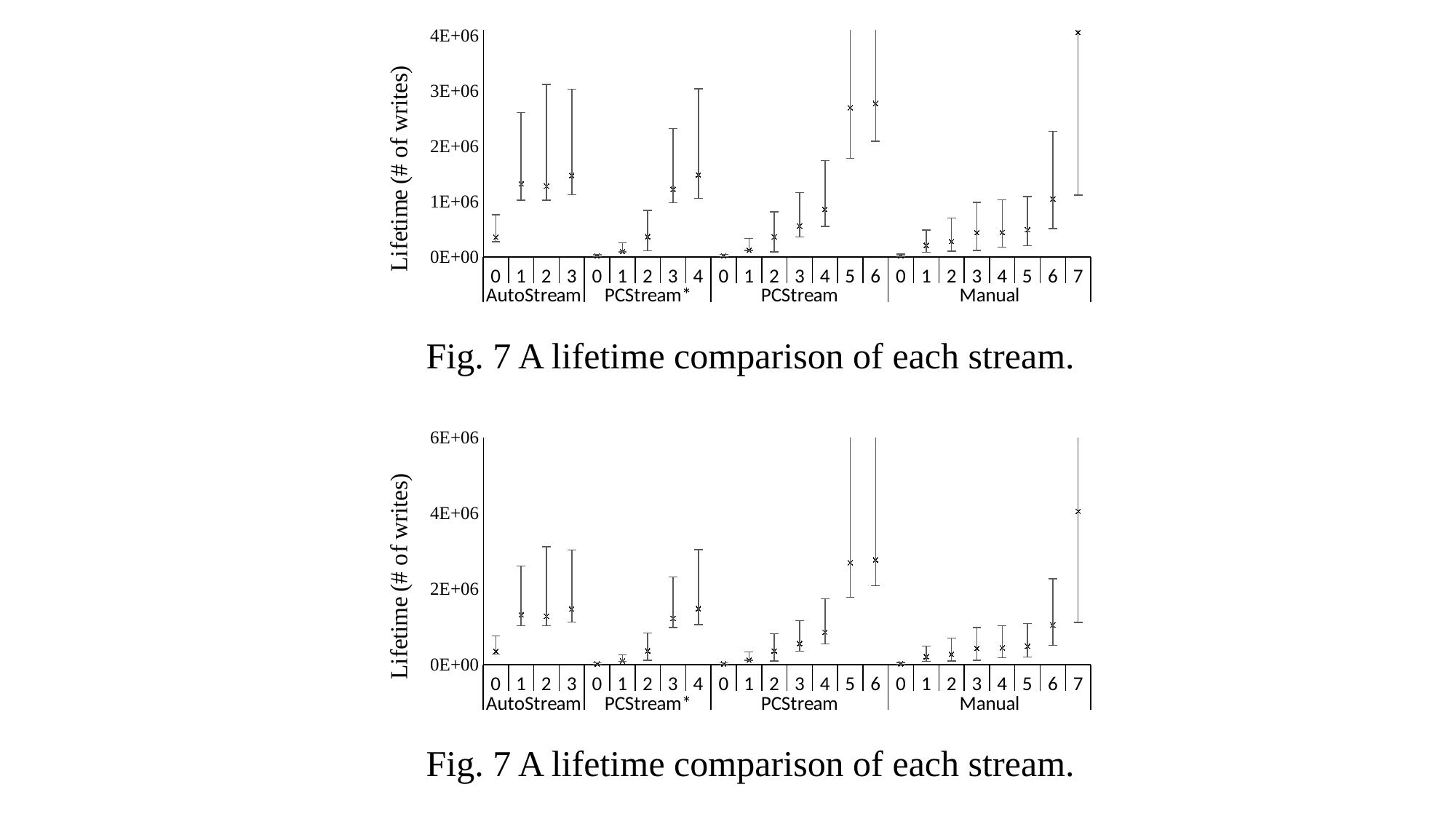

### Chart

| Category | 평균 |
|---|---|
| 0 | 359744.112368106 |
| 1 | 1319691.69583328 |
| 2 | 1282394.43264955 |
| 3 | 1474154.43264955 |
| 0 | 20604.3867538839 |
| 1 | 100989.051457976 |
| 2 | 368908.374100719 |
| 3 | 1225142.19941811 |
| 4 | 1485663.33171705 |
| 0 | 20772.969291832 |
| 1 | 126750.379591837 |
| 2 | 365337.890337602 |
| 3 | 562256.881360086 |
| 4 | 863099.210352637 |
| 5 | 2697713.31991471 |
| 6 | 2774971.38478089 |
| 0 | 23938.1274485078 |
| 1 | 214029.800253245 |
| 2 | 281619.0 |
| 3 | 438628.341468714 |
| 4 | 447549.870313166 |
| 5 | 491957.518590998 |
| 6 | 1050375.82102356 |
| 7 | 4058493.98973781 |
Fig. 7 A lifetime comparison of each stream.

### Chart

| Category | 평균 |
|---|---|
| 0 | 359744.112368106 |
| 1 | 1319691.69583328 |
| 2 | 1282394.43264955 |
| 3 | 1474154.43264955 |
| 0 | 20604.3867538839 |
| 1 | 100989.051457976 |
| 2 | 368908.374100719 |
| 3 | 1225142.19941811 |
| 4 | 1485663.33171705 |
| 0 | 20772.969291832 |
| 1 | 126750.379591837 |
| 2 | 365337.890337602 |
| 3 | 562256.881360086 |
| 4 | 863099.210352637 |
| 5 | 2697713.31991471 |
| 6 | 2774971.38478089 |
| 0 | 23938.1274485078 |
| 1 | 214029.800253245 |
| 2 | 281619.0 |
| 3 | 438628.341468714 |
| 4 | 447549.870313166 |
| 5 | 491957.518590998 |
| 6 | 1050375.82102356 |
| 7 | 4058493.98973781 |
Fig. 7 A lifetime comparison of each stream.